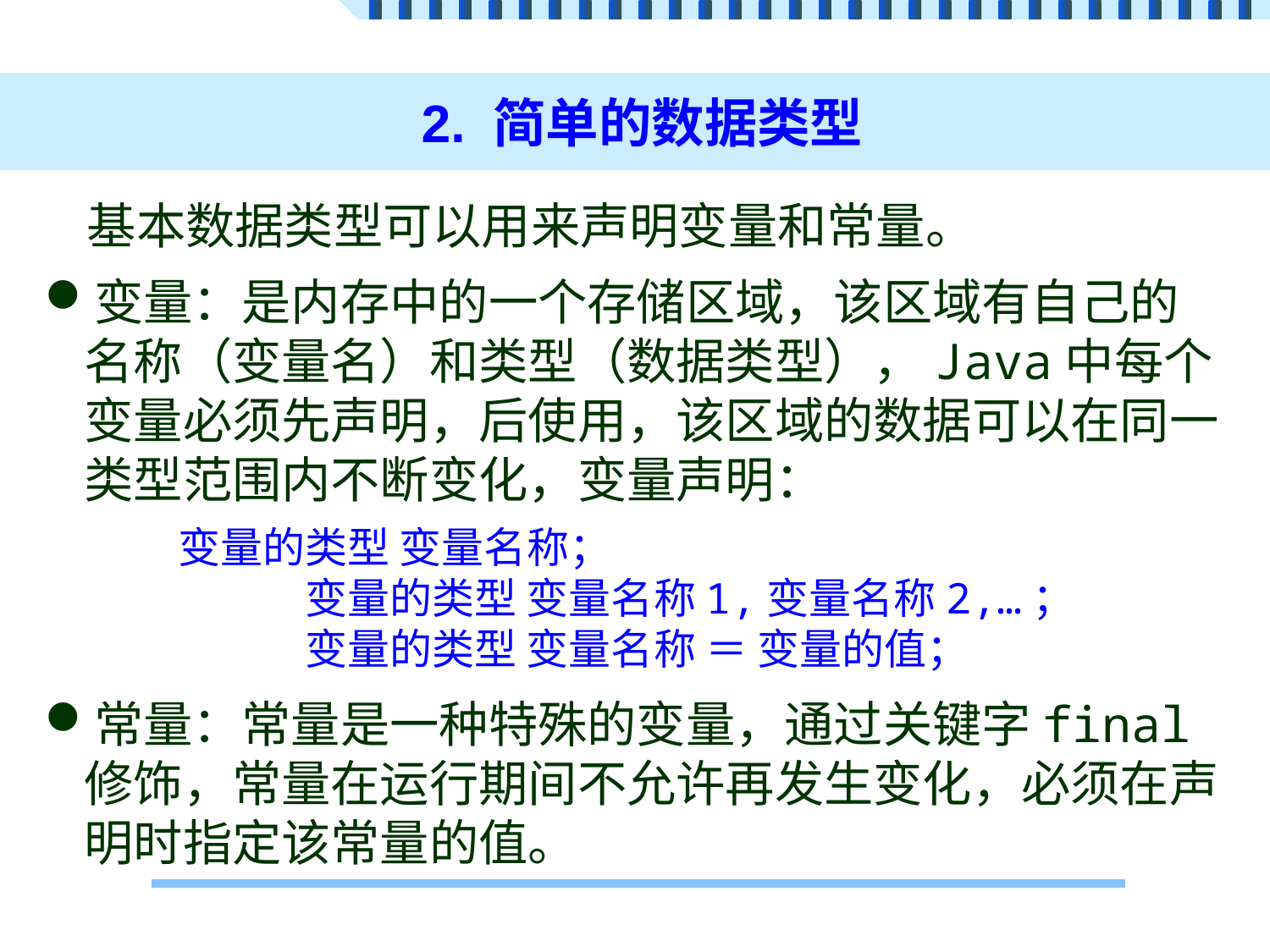

# 2. 简单的数据类型
基本数据类型可以用来声明变量和常量。
变量：是内存中的一个存储区域，该区域有自己的名称（变量名）和类型（数据类型），Java中每个变量必须先声明，后使用，该区域的数据可以在同一类型范围内不断变化，变量声明：
变量的类型 变量名称；
	变量的类型 变量名称1,变量名称2,…；
	变量的类型 变量名称 ＝ 变量的值；
常量：常量是一种特殊的变量，通过关键字final修饰，常量在运行期间不允许再发生变化，必须在声明时指定该常量的值。